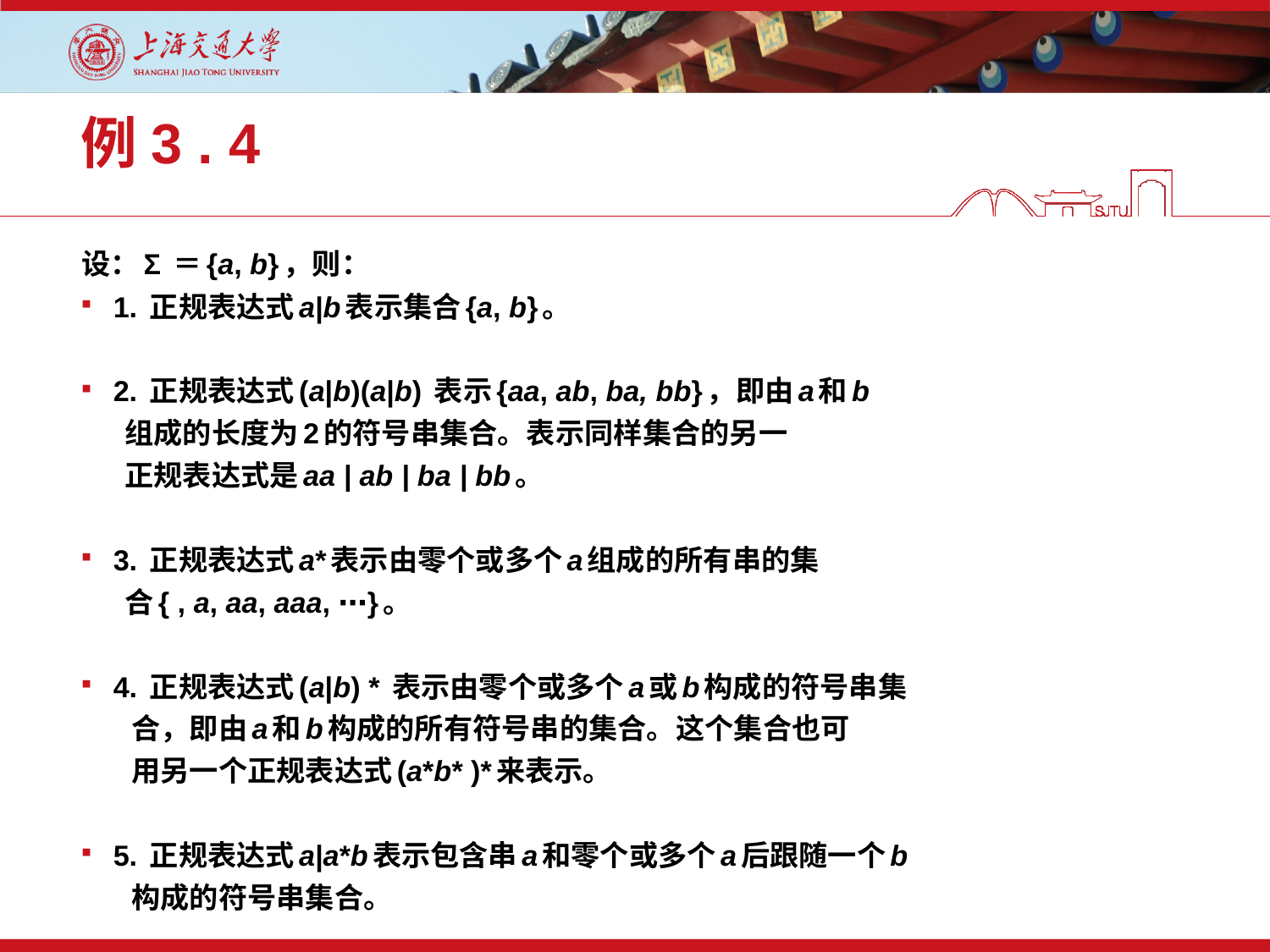

# 例3 . 4
设：Σ ＝{a, b}，则：
1. 正规表达式a|b表示集合{a, b}。

2. 正规表达式(a|b)(a|b) 表示{aa, ab, ba, bb}，即由a和b
      组成的长度为2的符号串集合。表示同样集合的另一
      正规表达式是aa | ab | ba | bb。

3. 正规表达式a*表示由零个或多个a组成的所有串的集
      合{ , a, aa, aaa, ⋯}。

4. 正规表达式(a|b) * 表示由零个或多个a或b构成的符号串集
       合，即由a和b构成的所有符号串的集合。这个集合也可
       用另一个正规表达式(a*b* )*来表示。

5. 正规表达式a|a*b表示包含串a和零个或多个a后跟随一个b
       构成的符号串集合。